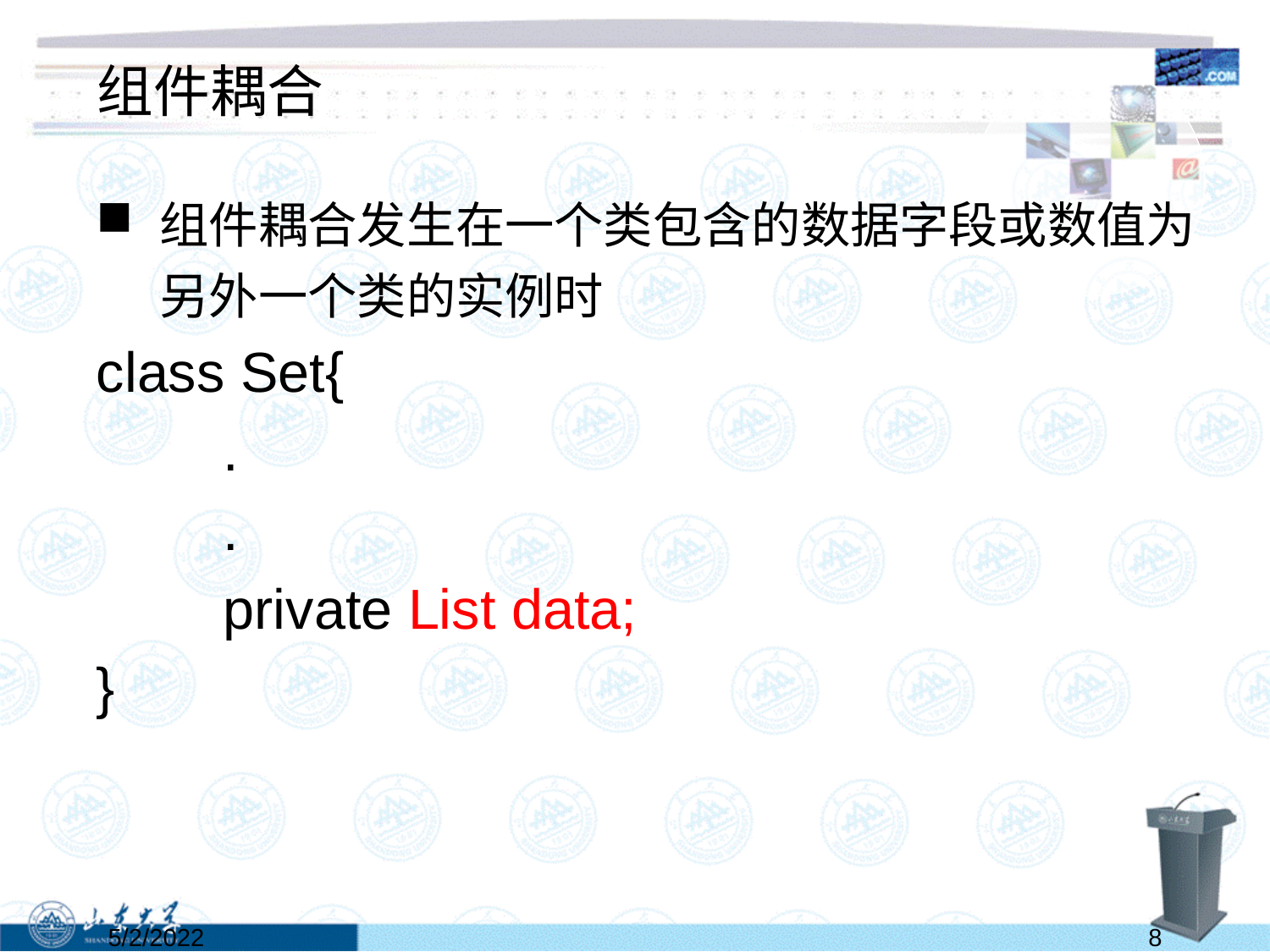

# 组件耦合
组件耦合发生在一个类包含的数据字段或数值为另外一个类的实例时
class Set{
	.
	.
	private List data;
}
5/2/2022
8